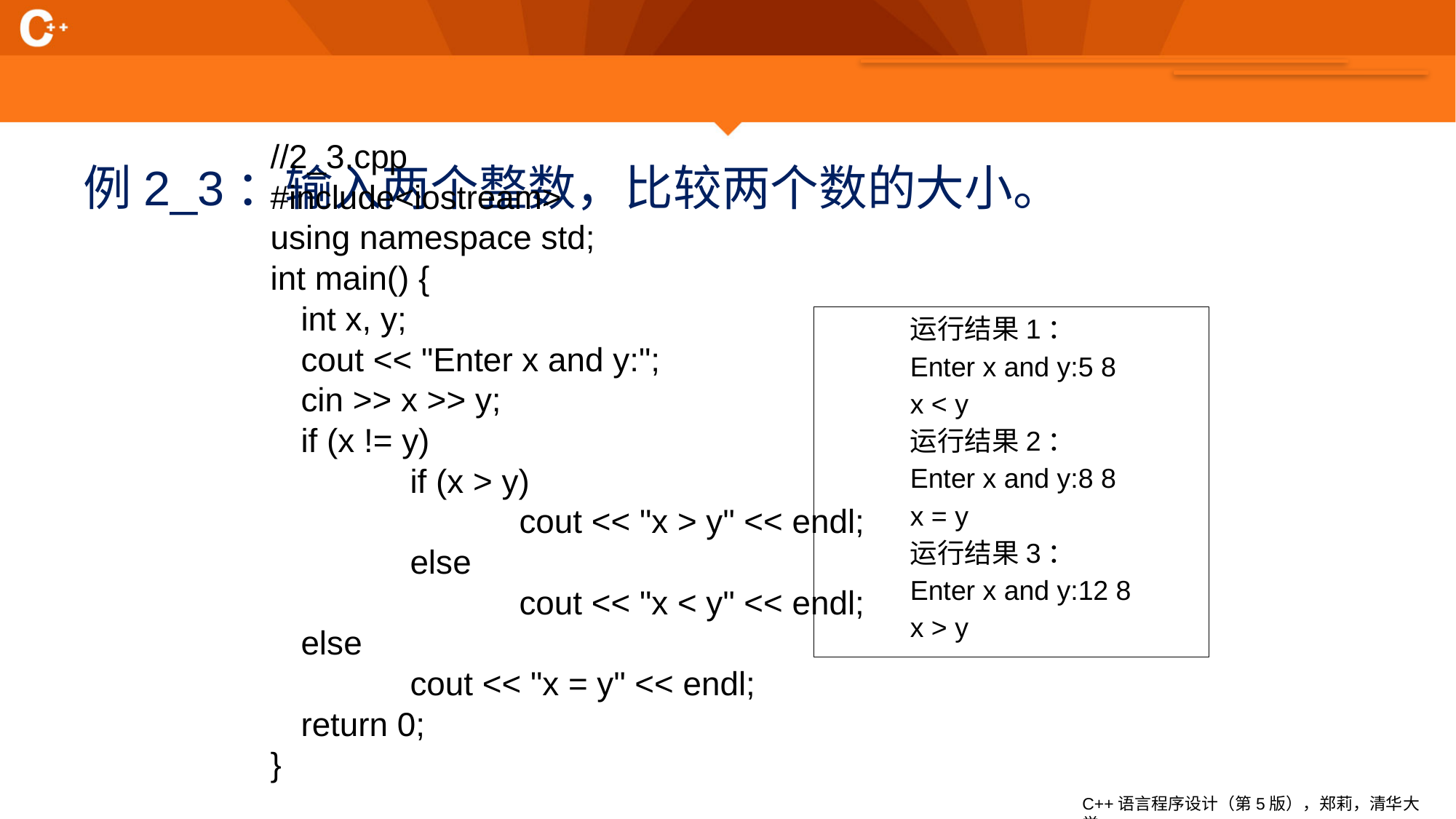

# 例2_3：输入两个整数，比较两个数的大小。
//2_3.cpp
#include<iostream>
using namespace std;
int main() {
	int x, y;
	cout << "Enter x and y:";
	cin >> x >> y;
	if (x != y)
		if (x > y)
			cout << "x > y" << endl;
		else
			cout << "x < y" << endl;
	else
		cout << "x = y" << endl;
	return 0;
}
运行结果1：
Enter x and y:5 8
x < y
运行结果2：
Enter x and y:8 8
x = y
运行结果3：
Enter x and y:12 8
x > y